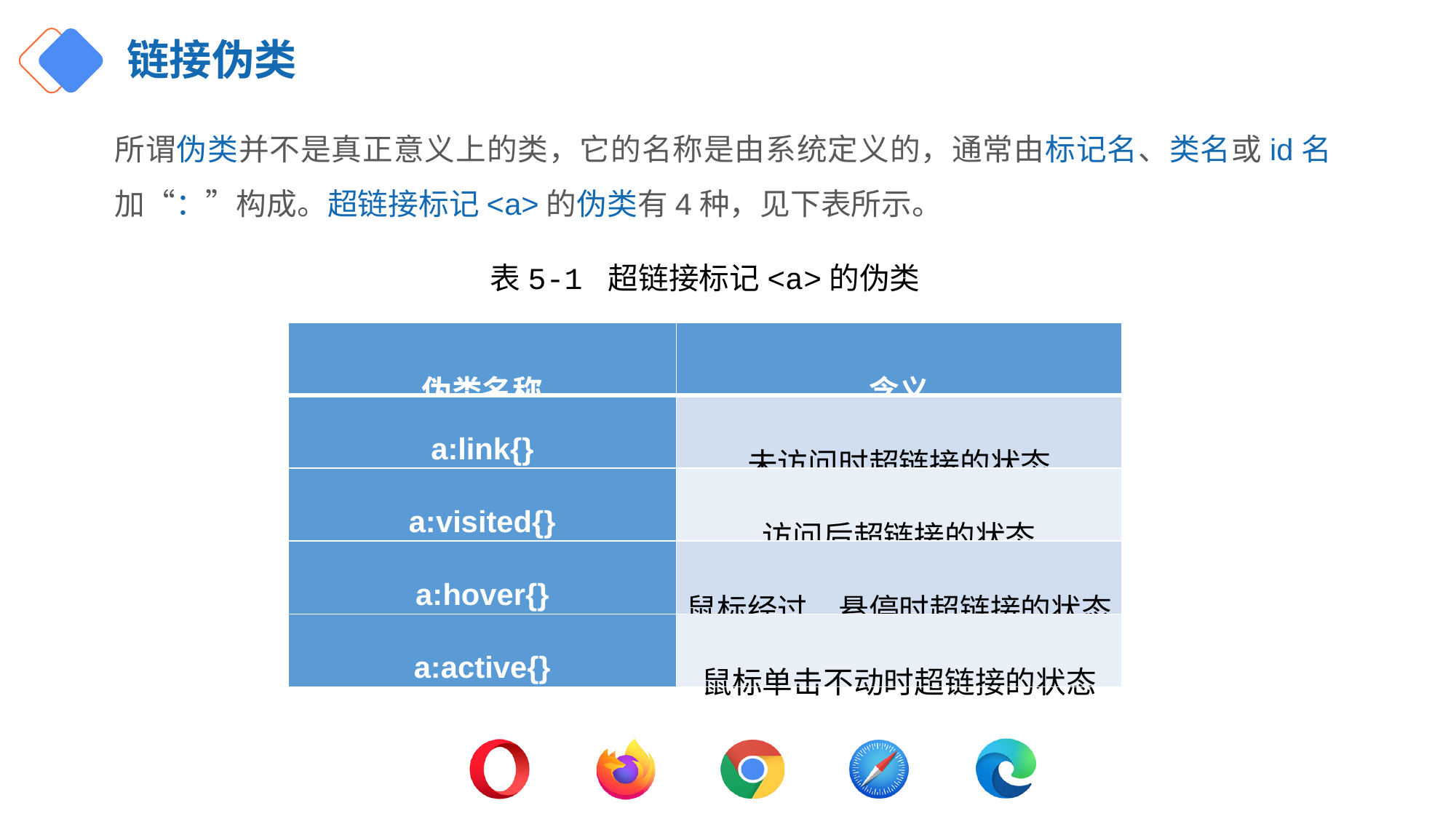

# 链接伪类
所谓伪类并不是真正意义上的类，它的名称是由系统定义的，通常由标记名、类名或id名加“：”构成。超链接标记<a>的伪类有4种，见下表所示。

表5-1 超链接标记<a>的伪类
| 伪类名称 | 含义 |
| --- | --- |
| a:link{} | 未访问时超链接的状态 |
| a:visited{} | 访问后超链接的状态 |
| a:hover{} | 鼠标经过、悬停时超链接的状态 |
| a:active{} | 鼠标单击不动时超链接的状态 |